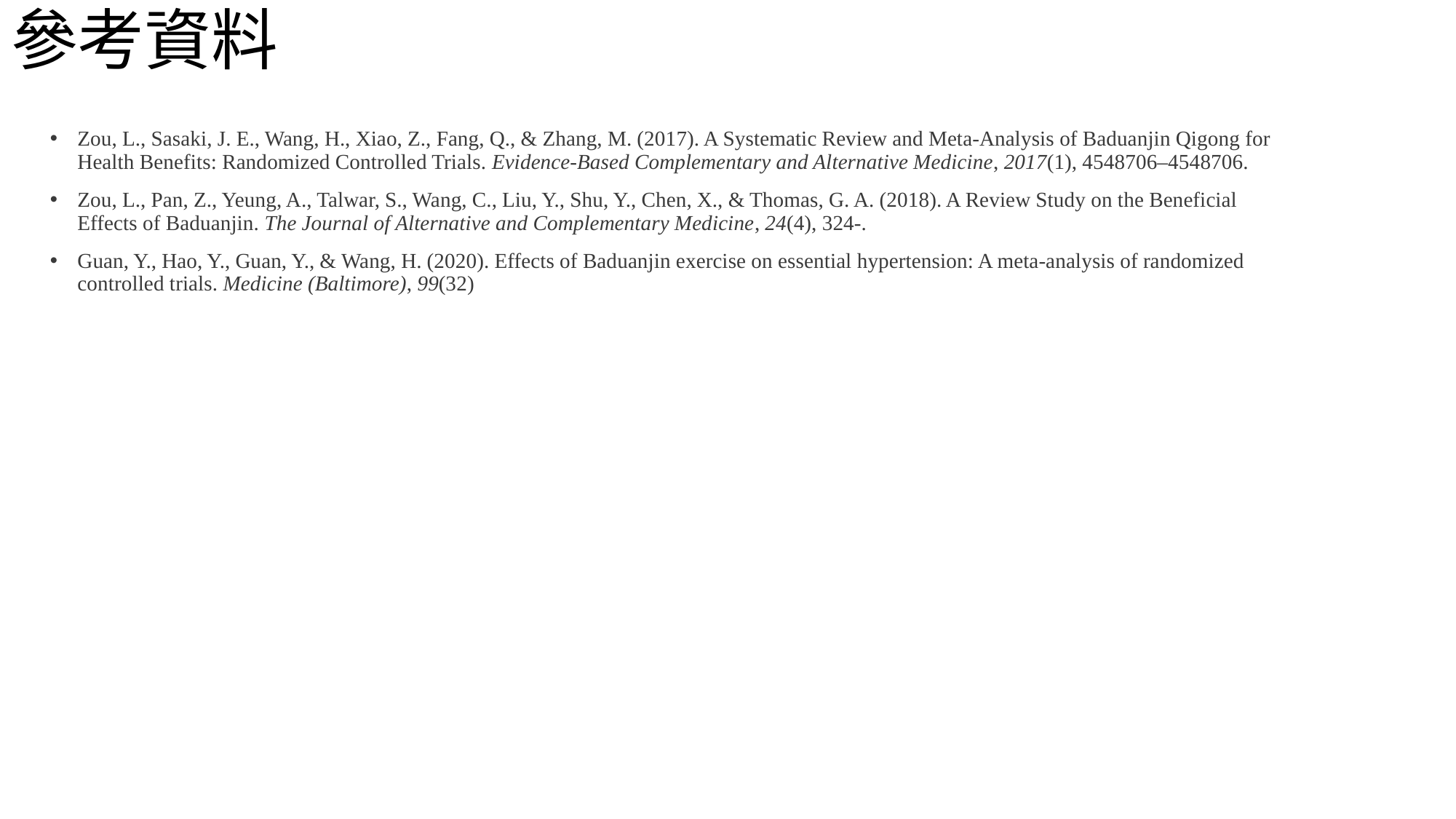

# 參考資料
Zou, L., Sasaki, J. E., Wang, H., Xiao, Z., Fang, Q., & Zhang, M. (2017). A Systematic Review and Meta-Analysis of Baduanjin Qigong for Health Benefits: Randomized Controlled Trials. Evidence-Based Complementary and Alternative Medicine, 2017(1), 4548706–4548706.
Zou, L., Pan, Z., Yeung, A., Talwar, S., Wang, C., Liu, Y., Shu, Y., Chen, X., & Thomas, G. A. (2018). A Review Study on the Beneficial Effects of Baduanjin. The Journal of Alternative and Complementary Medicine, 24(4), 324-.
Guan, Y., Hao, Y., Guan, Y., & Wang, H. (2020). Effects of Baduanjin exercise on essential hypertension: A meta-analysis of randomized controlled trials. Medicine (Baltimore), 99(32)